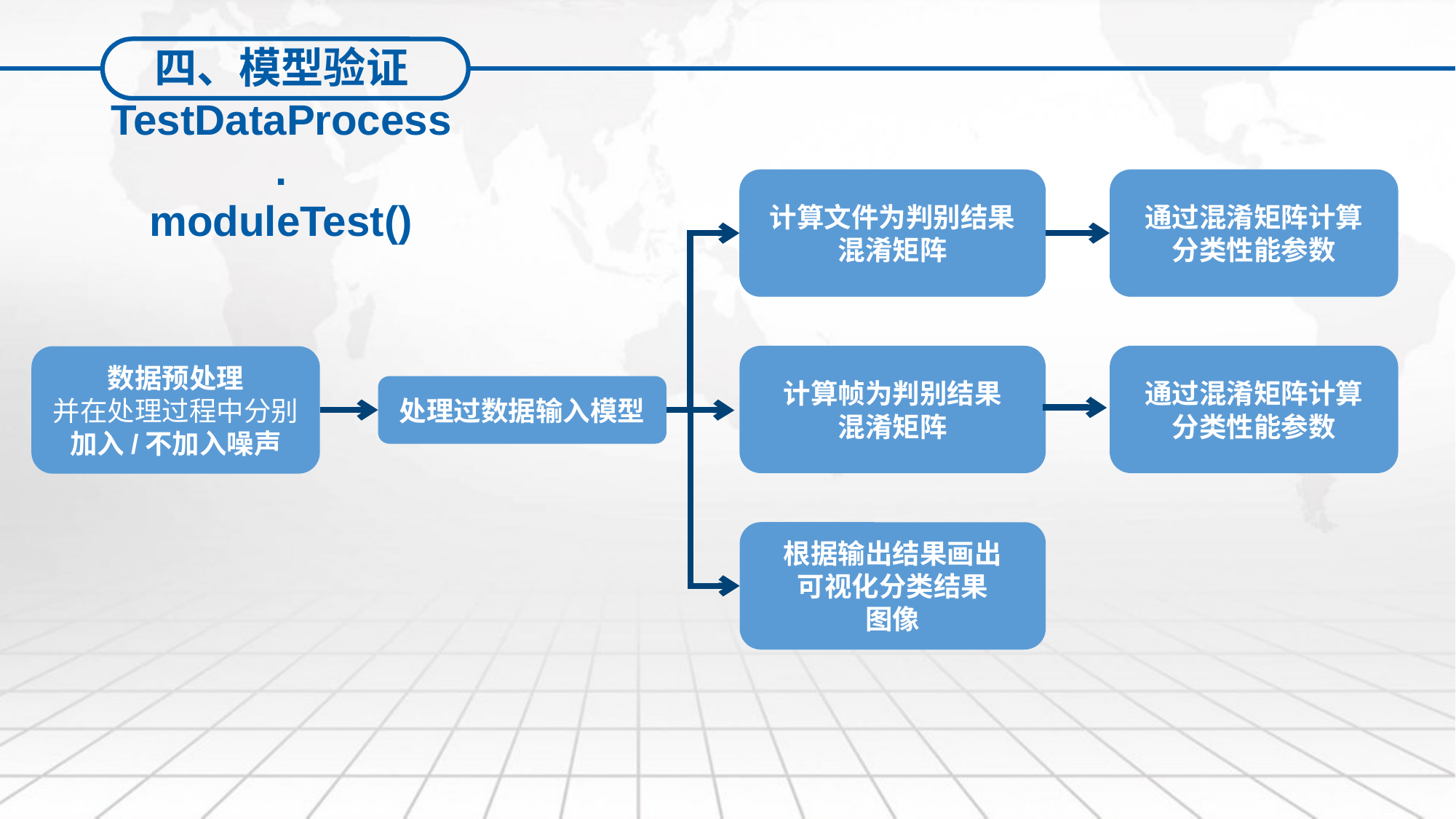

四、模型验证
TestDataProcess.
moduleTest()

计算文件为判别结果
混淆矩阵
通过混淆矩阵计算
分类性能参数
计算帧为判别结果
混淆矩阵
通过混淆矩阵计算
分类性能参数
数据预处理
并在处理过程中分别
加入/不加入噪声
处理过数据输入模型
根据输出结果画出
可视化分类结果
图像